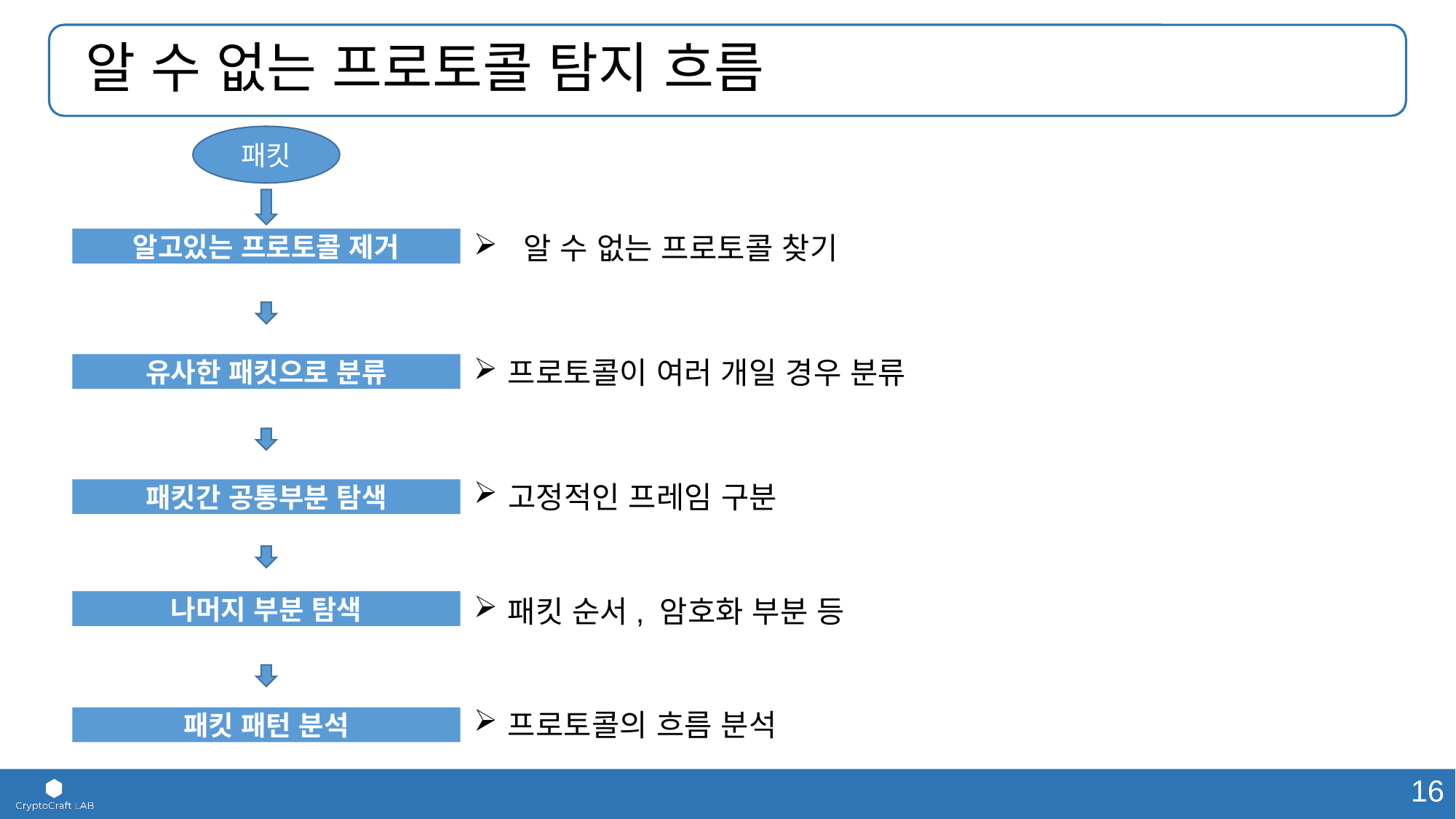

# 알 수 없는 프로토콜 탐지 흐름
패킷

 알 수 없는 프로토콜 찾기
알고있는 프로토콜 제거

프로토콜이 여러 개일 경우 분류
유사한 패킷으로 분류

고정적인 프레임 구분
패킷간 공통부분 탐색

패킷 순서, 암호화 부분 등
나머지 부분 탐색

프로토콜의 흐름 분석
패킷 패턴 분석